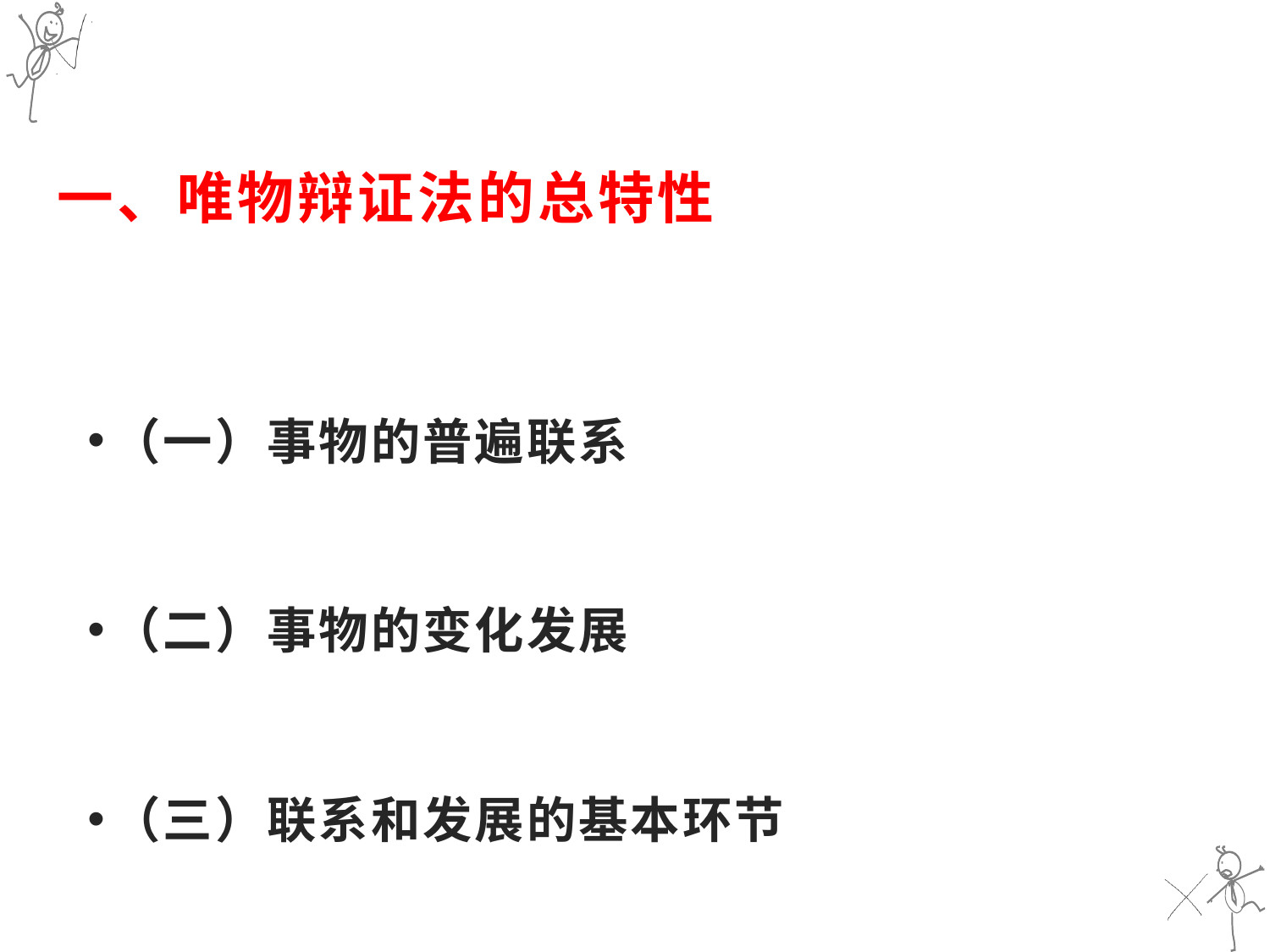

# 一、唯物辩证法的总特性
（一）事物的普遍联系

（二）事物的变化发展

（三）联系和发展的基本环节